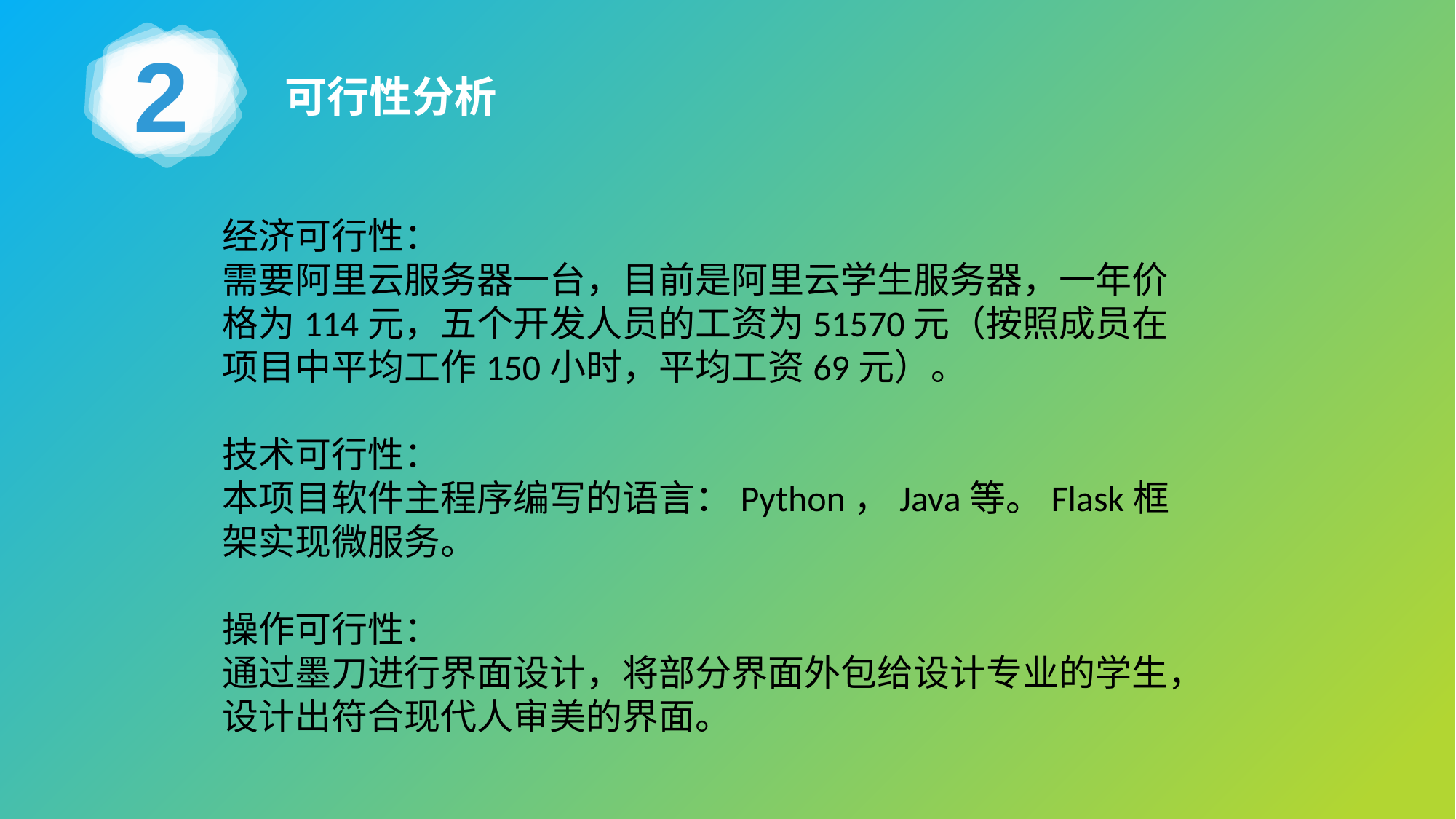

2

可行性分析
经济可行性：
需要阿里云服务器一台，目前是阿里云学生服务器，一年价格为114元，五个开发人员的工资为51570元（按照成员在项目中平均工作150小时，平均工资69元）。

技术可行性：
本项目软件主程序编写的语言：Python，Java等。Flask框架实现微服务。

操作可行性：
通过墨刀进行界面设计，将部分界面外包给设计专业的学生，设计出符合现代人审美的界面。